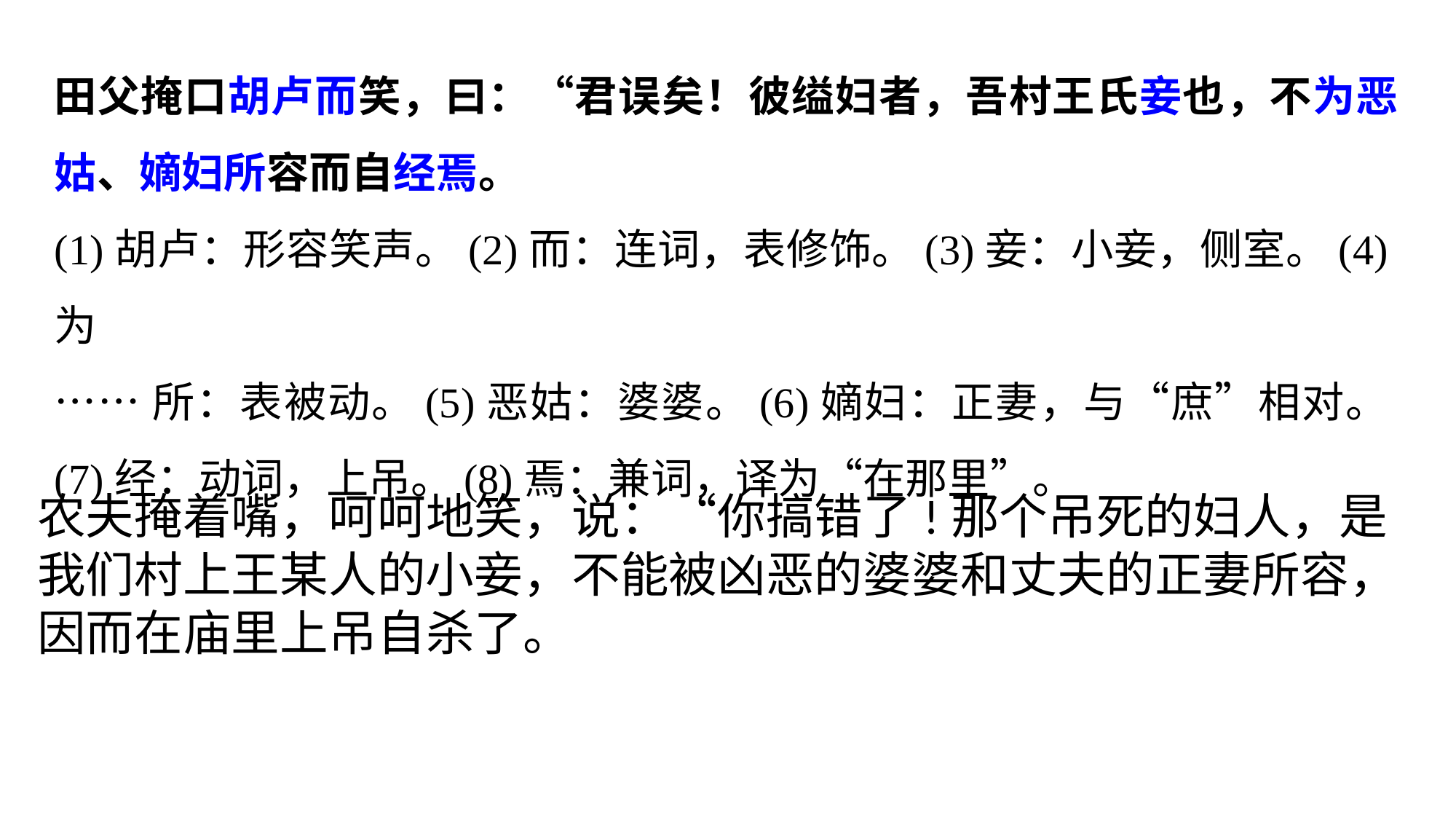

田父掩口胡卢而笑，曰：“君误矣！彼缢妇者，吾村王氏妾也，不为恶姑、嫡妇所容而自经焉。
(1)胡卢：形容笑声。(2)而：连词，表修饰。(3)妾：小妾，侧室。(4)为
……所：表被动。(5)恶姑：婆婆。(6)嫡妇：正妻，与“庶”相对。(7)经：动词，上吊。(8)焉：兼词，译为“在那里”。
农夫掩着嘴，呵呵地笑，说：“你搞错了!那个吊死的妇人，是我们村上王某人的小妾，不能被凶恶的婆婆和丈夫的正妻所容，因而在庙里上吊自杀了。